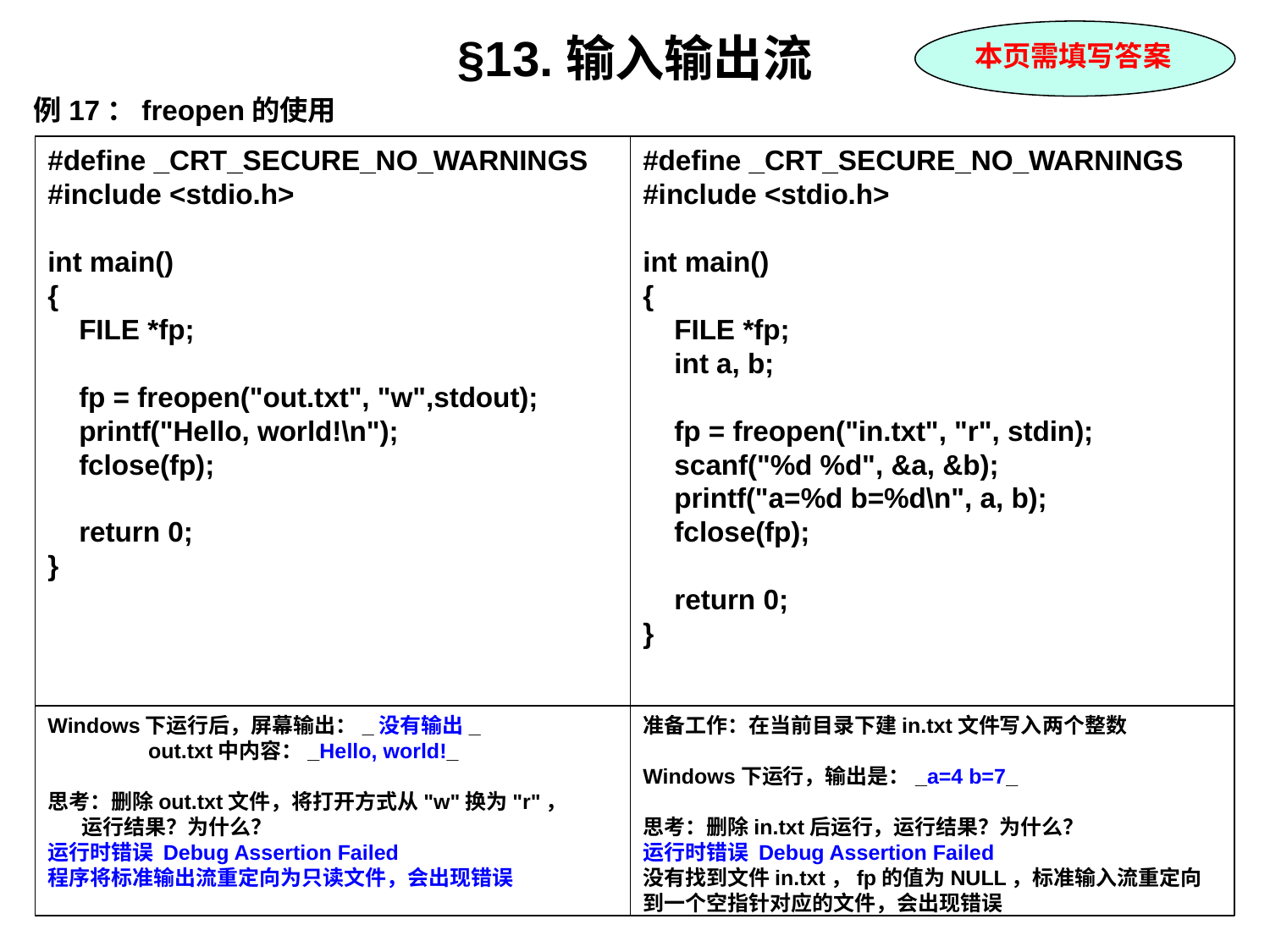

§13.输入输出流
例17：freopen的使用
本页需填写答案
#define _CRT_SECURE_NO_WARNINGS
#include <stdio.h>

int main()
{
    FILE *fp;

    fp = freopen("out.txt", "w",stdout);
    printf("Hello, world!\n");
    fclose(fp);

    return 0;
}
#define _CRT_SECURE_NO_WARNINGS
#include <stdio.h>

int main()
{
    FILE *fp;
    int a, b;

    fp = freopen("in.txt", "r", stdin);
    scanf("%d %d", &a, &b);
    printf("a=%d b=%d\n", a, b);
    fclose(fp);

    return 0;
}
Windows下运行后，屏幕输出：_没有输出_
                 out.txt中内容：_Hello, world!_

思考：删除out.txt文件，将打开方式从"w"换为"r"，
      运行结果？为什么？
运行时错误 Debug Assertion Failed
程序将标准输出流重定向为只读文件，会出现错误
准备工作：在当前目录下建in.txt文件写入两个整数

Windows下运行，输出是：_a=4 b=7_

思考：删除in.txt后运行，运行结果？为什么？
运行时错误 Debug Assertion Failed
没有找到文件in.txt，fp的值为NULL，标准输入流重定向到一个空指针对应的文件，会出现错误